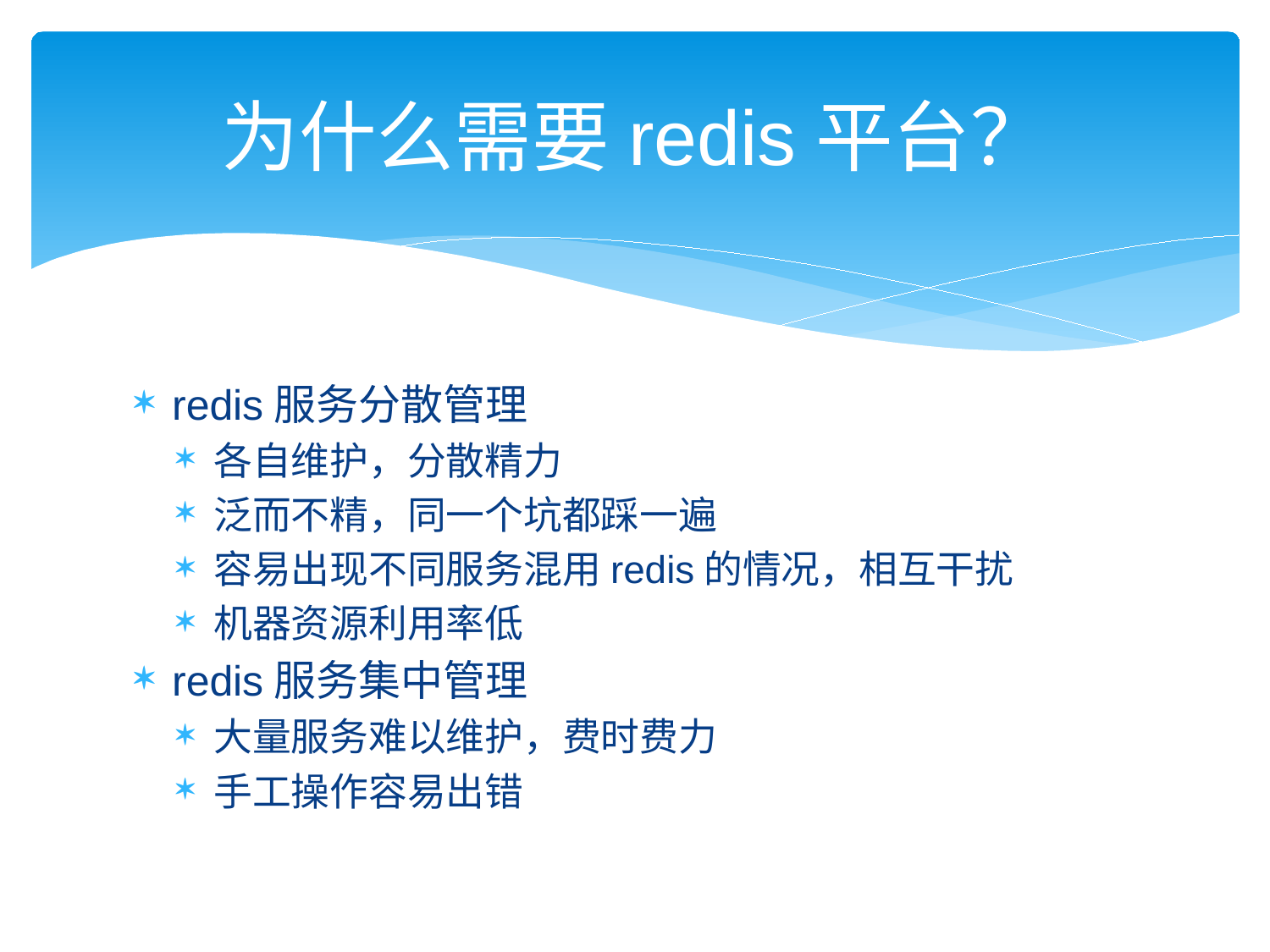

# 为什么需要redis平台？
redis服务分散管理
各自维护，分散精力
泛而不精，同一个坑都踩一遍
容易出现不同服务混用redis的情况，相互干扰
机器资源利用率低
redis服务集中管理
大量服务难以维护，费时费力
手工操作容易出错